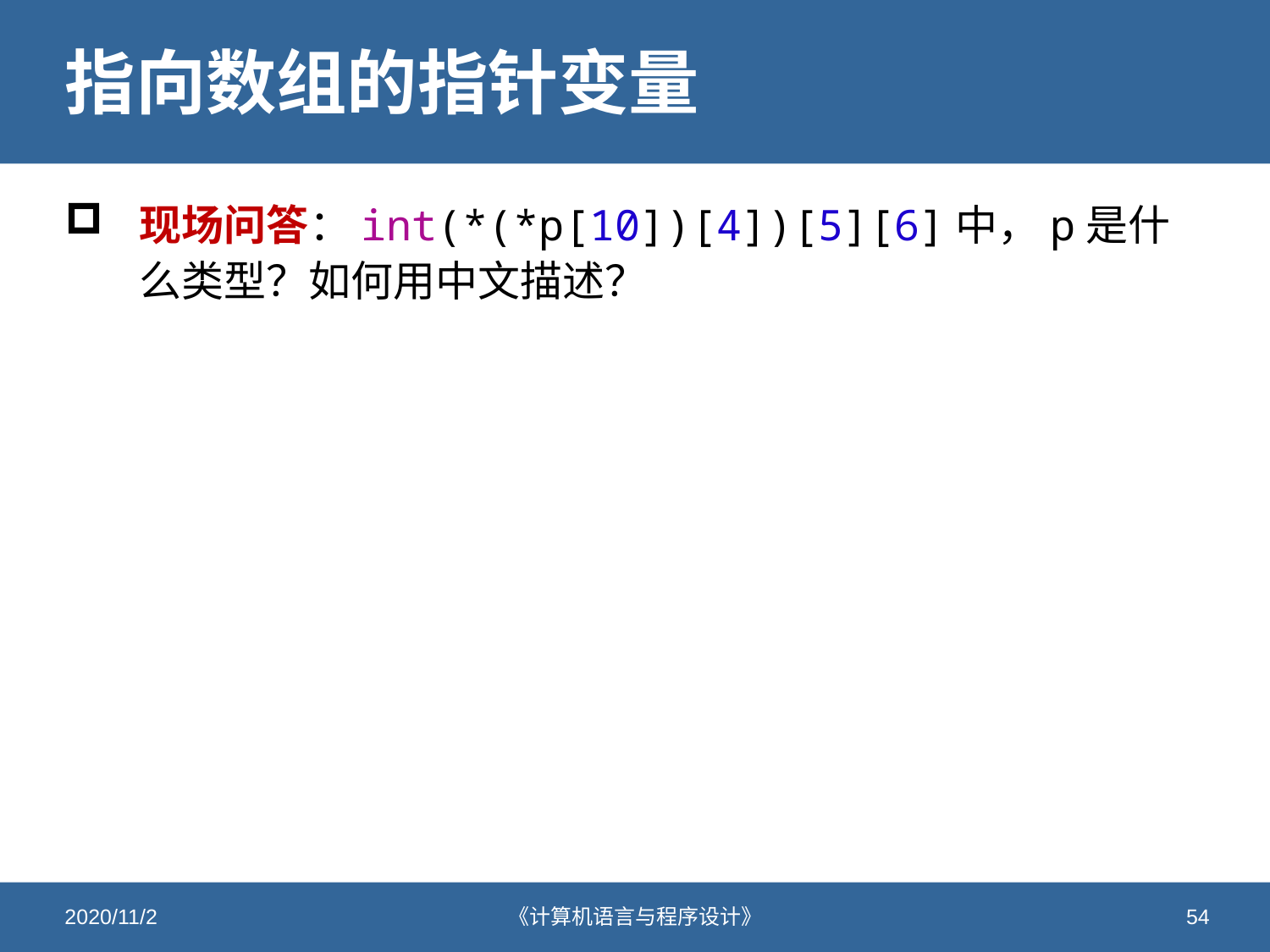

# 指向数组的指针变量
现场问答：int(*(*p[10])[4])[5][6]中，p是什么类型？如何用中文描述？
2020/11/2
《计算机语言与程序设计》
54